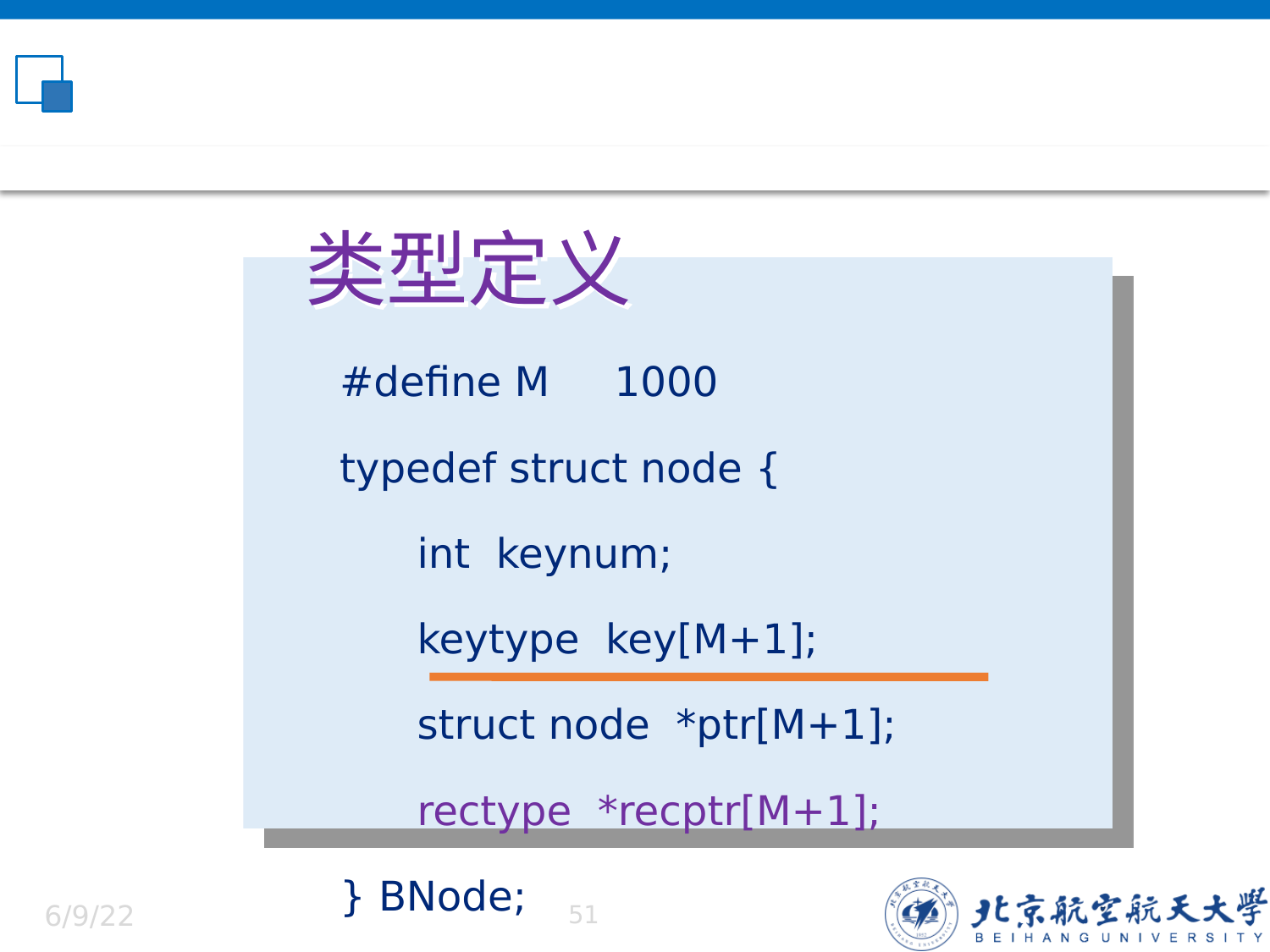

类型定义

#define M     1000
typedef struct node {
      int  keynum;
      keytype  key[M+1];
      struct node  *ptr[M+1];
      rectype  *recptr[M+1];
} BNode;

6/9/22
51